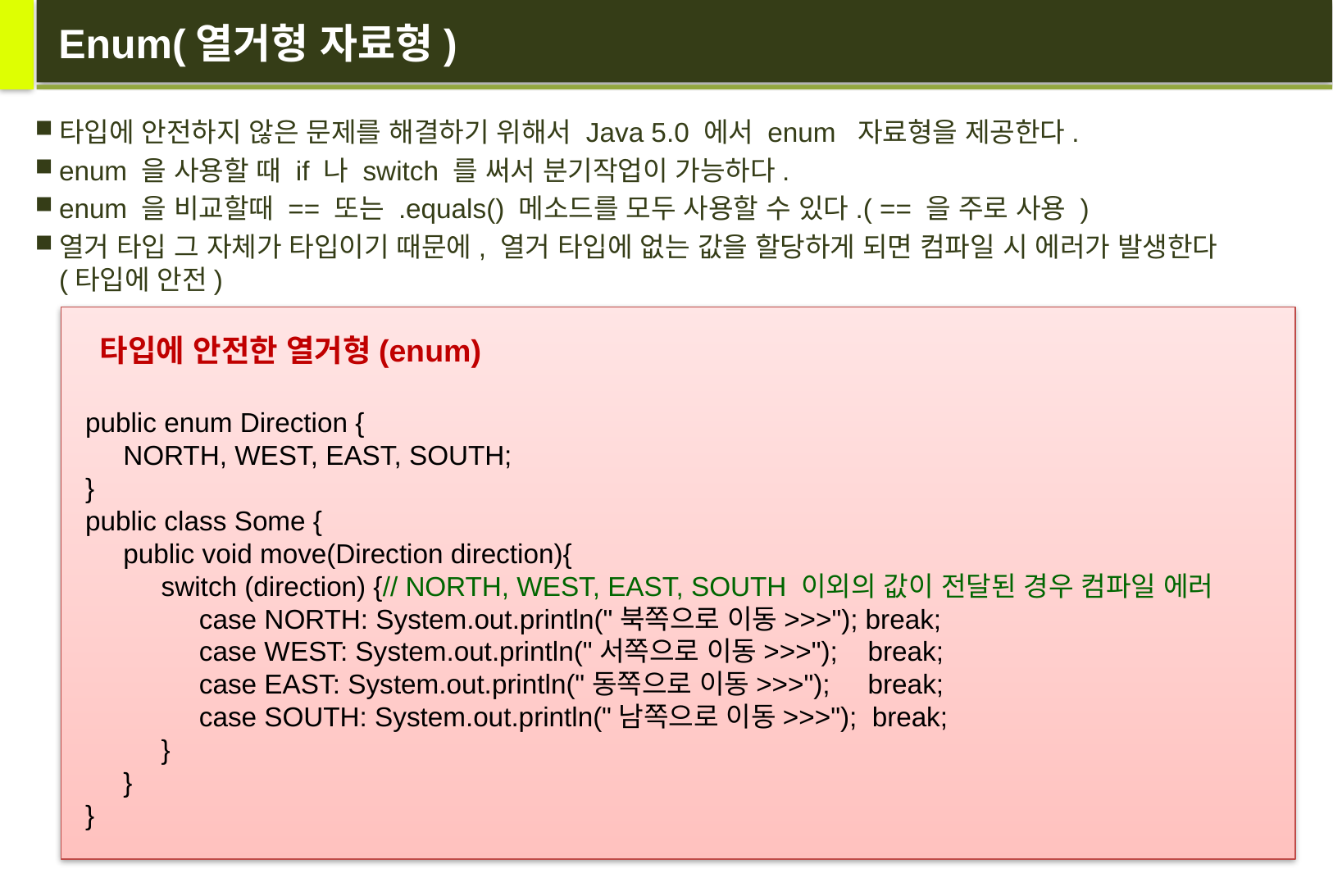

# Enum(열거형 자료형)
타입에 안전하지 않은 문제를 해결하기 위해서 Java 5.0 에서 enum  자료형을 제공한다.
enum 을 사용할 때 if 나 switch 를 써서 분기작업이 가능하다.
enum 을 비교할때 == 또는 .equals() 메소드를 모두 사용할 수 있다.( == 을 주로 사용 )
열거 타입 그 자체가 타입이기 때문에, 열거 타입에 없는 값을 할당하게 되면 컴파일 시 에러가 발생한다
(타입에 안전)
 타입에 안전한 열거형(enum)
public enum Direction {
     NORTH, WEST, EAST, SOUTH;
}
public class Some {
     public void move(Direction direction){
          switch (direction) {// NORTH, WEST, EAST, SOUTH 이외의 값이 전달된 경우 컴파일 에러
               case NORTH: System.out.println("북쪽으로 이동>>>"); break;
               case WEST: System.out.println("서쪽으로 이동>>>");    break;
               case EAST: System.out.println("동쪽으로 이동>>>");     break;
               case SOUTH: System.out.println("남쪽으로 이동>>>");  break;
          }
     }
}